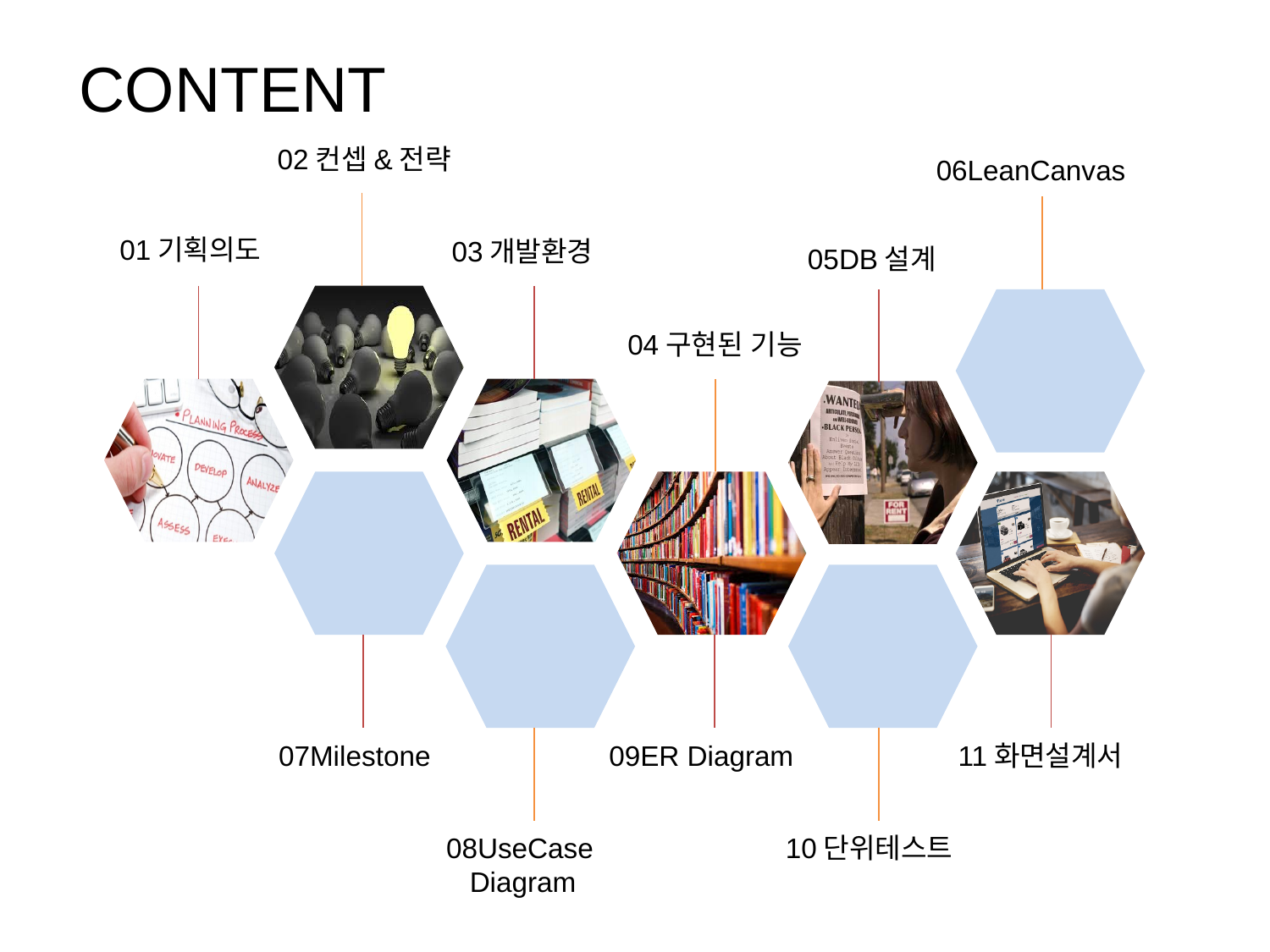

CONTENT
02컨셉&전략
06LeanCanvas
01기획의도
03개발환경
05DB설계

04구현된 기능

07Milestone
09ER Diagram
11화면설계서
10단위테스트
08UseCase
   Diagram